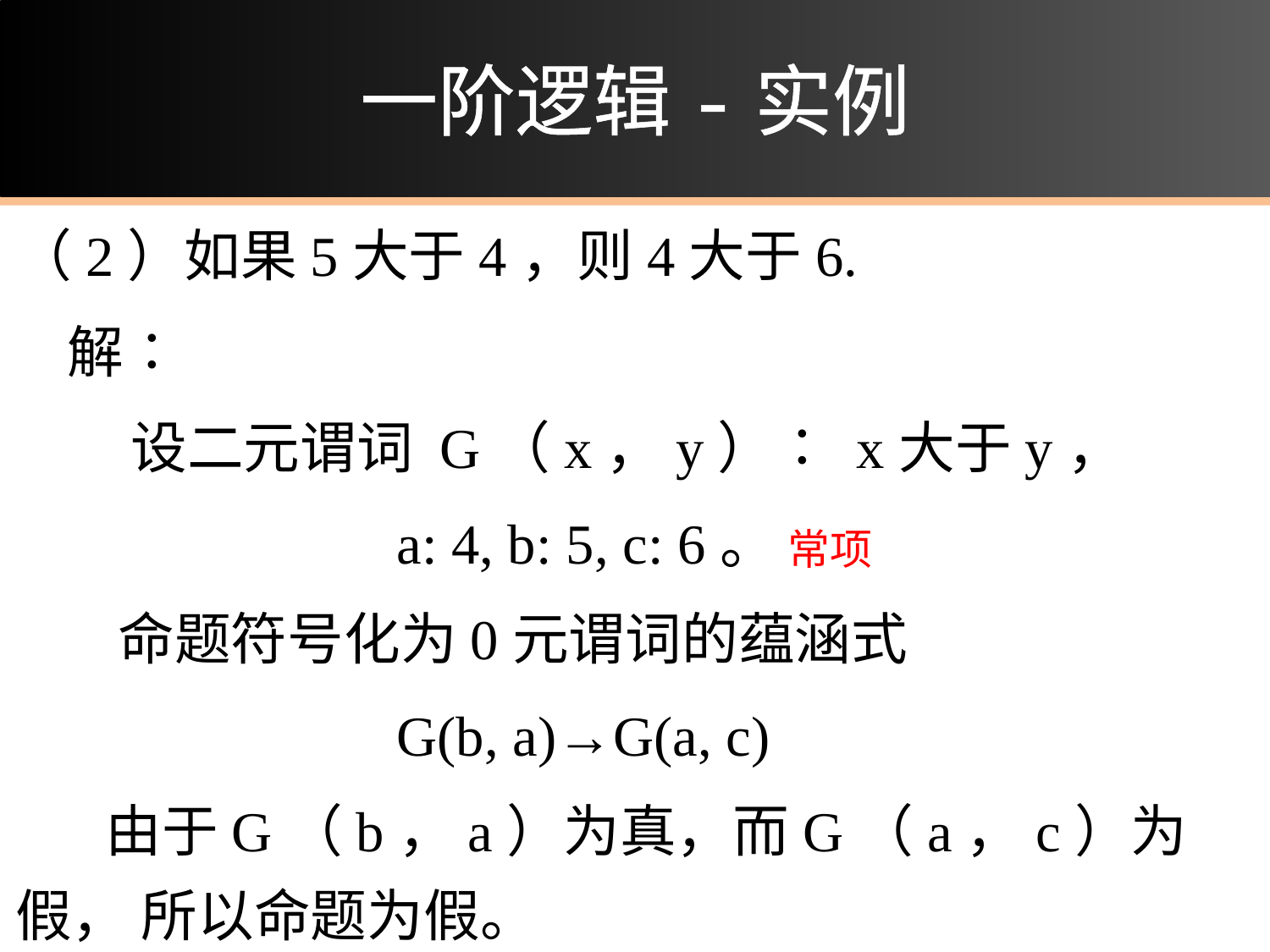

# 一阶逻辑-实例
（2）如果5大于4，则4大于6.
   解∶
        设二元谓词 G（x，y）∶ x大于y，
			a: 4, b: 5, c: 6。
       命题符号化为0元谓词的蕴涵式
			G(b, a)→G(a, c)
      由于G（b，a）为真，而G（a，c）为假， 所以命题为假。
常项